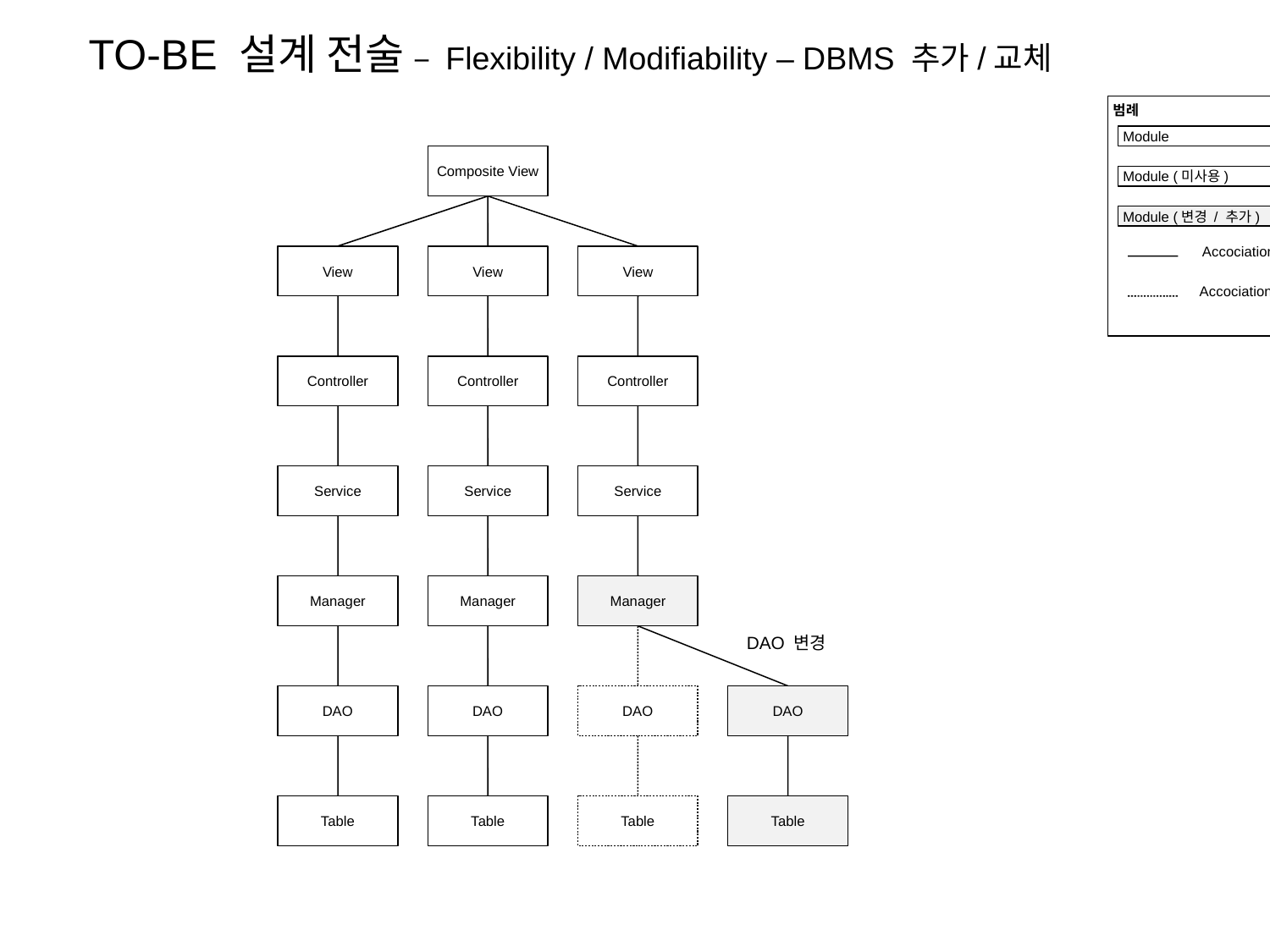

TO-BE 설계 전술 – Flexibility / Modifiability – DBMS 추가/교체
범례
Module
Composite View
Module (미사용)

Module (변경 / 추가)
Accociation
View
View
View

Accociation (미사용)

Controller
Controller
Controller

Service
Service
Service

Manager
Manager
Manager

DAO 변경
DAO
DAO
DAO
DAO

Table
Table
Table
Table